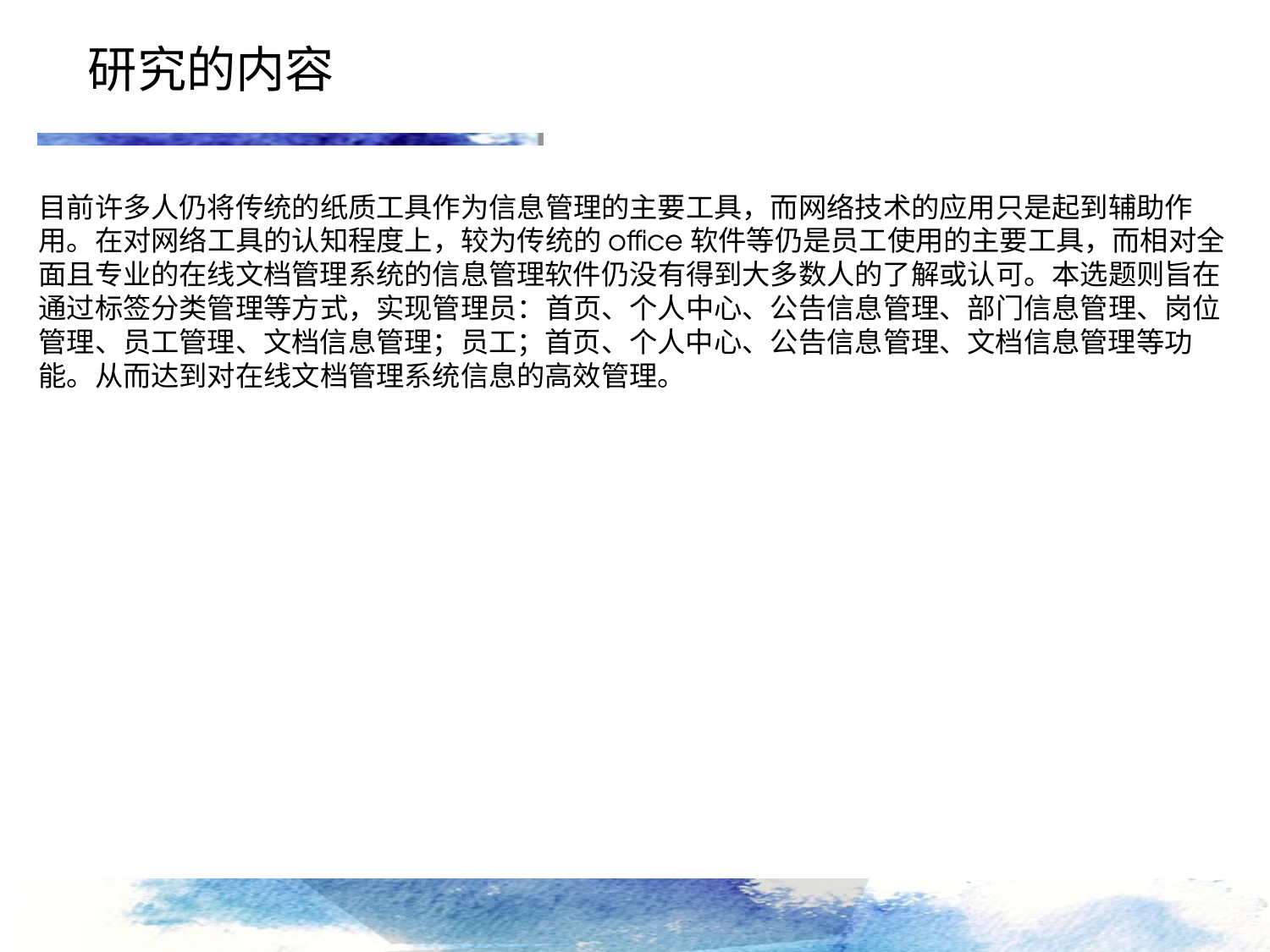

研究的内容
目前许多人仍将传统的纸质工具作为信息管理的主要工具，而网络技术的应用只是起到辅助作用。在对网络工具的认知程度上，较为传统的office软件等仍是员工使用的主要工具，而相对全面且专业的在线文档管理系统的信息管理软件仍没有得到大多数人的了解或认可。本选题则旨在通过标签分类管理等方式，实现管理员：首页、个人中心、公告信息管理、部门信息管理、岗位管理、员工管理、文档信息管理；员工；首页、个人中心、公告信息管理、文档信息管理等功能。从而达到对在线文档管理系统信息的高效管理。
点击添加文本
点击添加文本
点击添加文本
点击添加文本